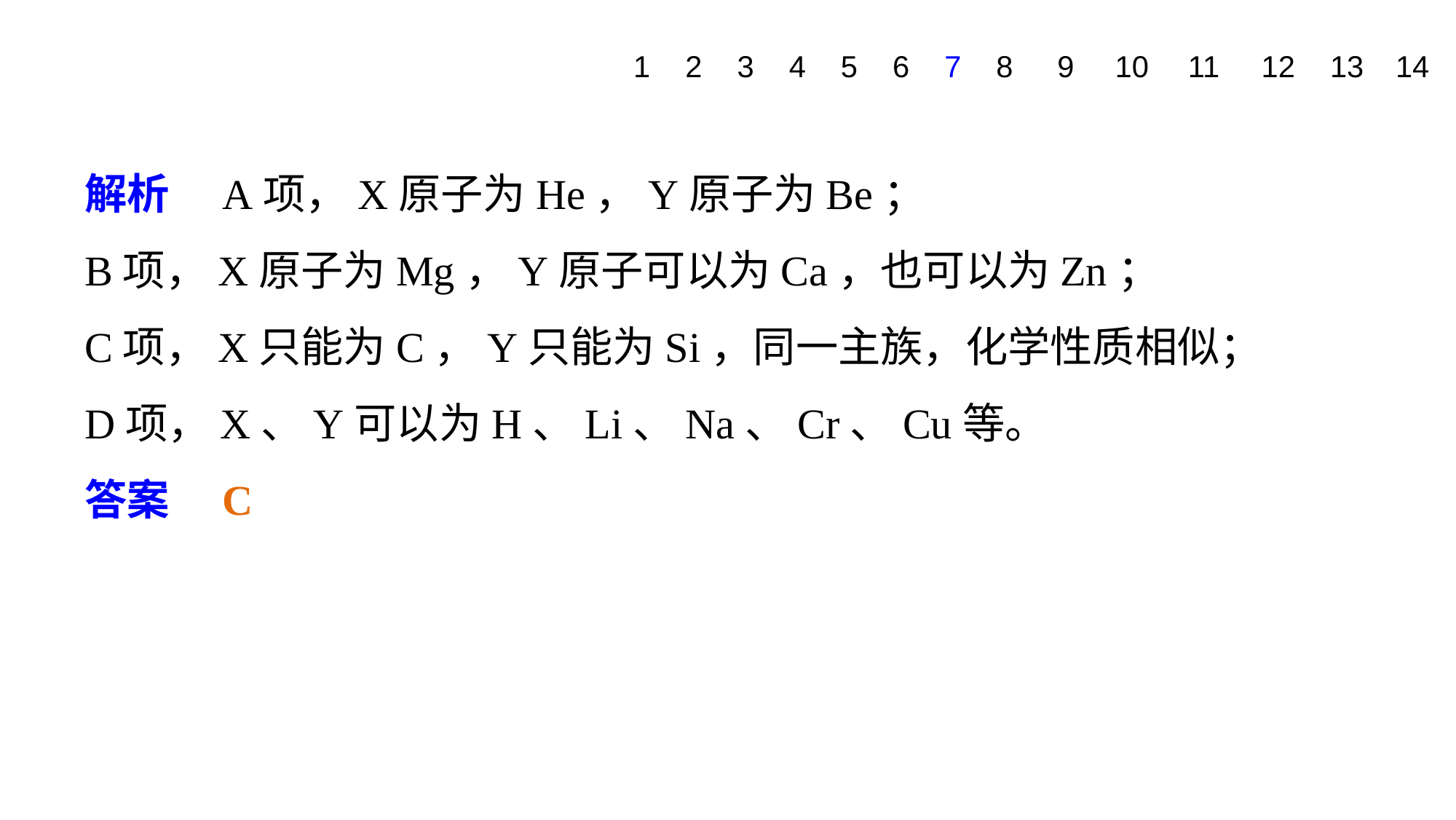

1
2
3
4
5
6
7
8
9
10
11
12
13
14
解析　A项，X原子为He，Y原子为Be；
B项，X原子为Mg，Y原子可以为Ca，也可以为Zn；
C项，X只能为C，Y只能为Si，同一主族，化学性质相似；
D项，X、Y可以为H、Li、Na、Cr、Cu等。
答案　C